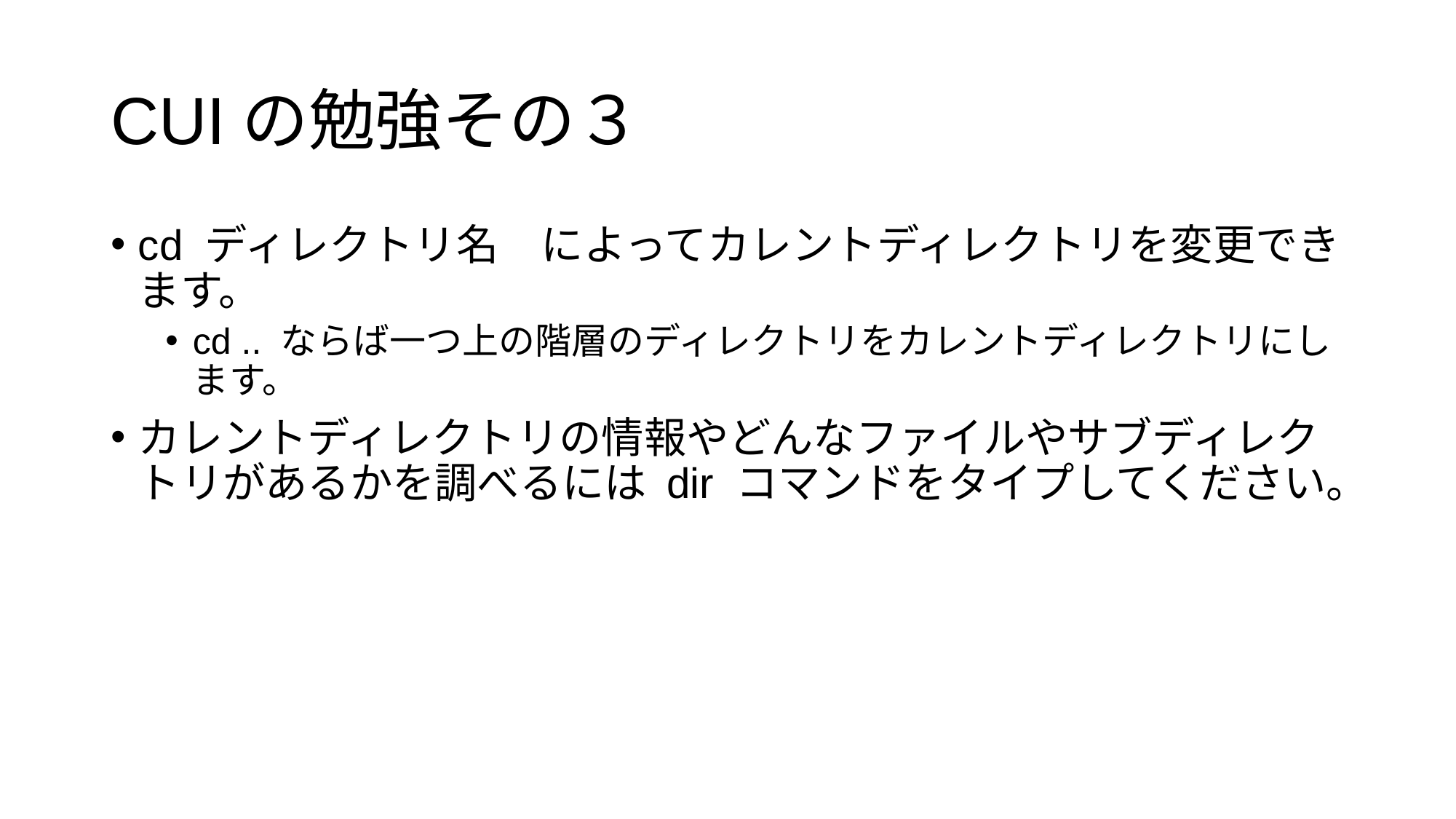

# CUIの勉強その３
cd ディレクトリ名　によってカレントディレクトリを変更できます。
cd .. ならば一つ上の階層のディレクトリをカレントディレクトリにします。
カレントディレクトリの情報やどんなファイルやサブディレクトリがあるかを調べるには dir コマンドをタイプしてください。